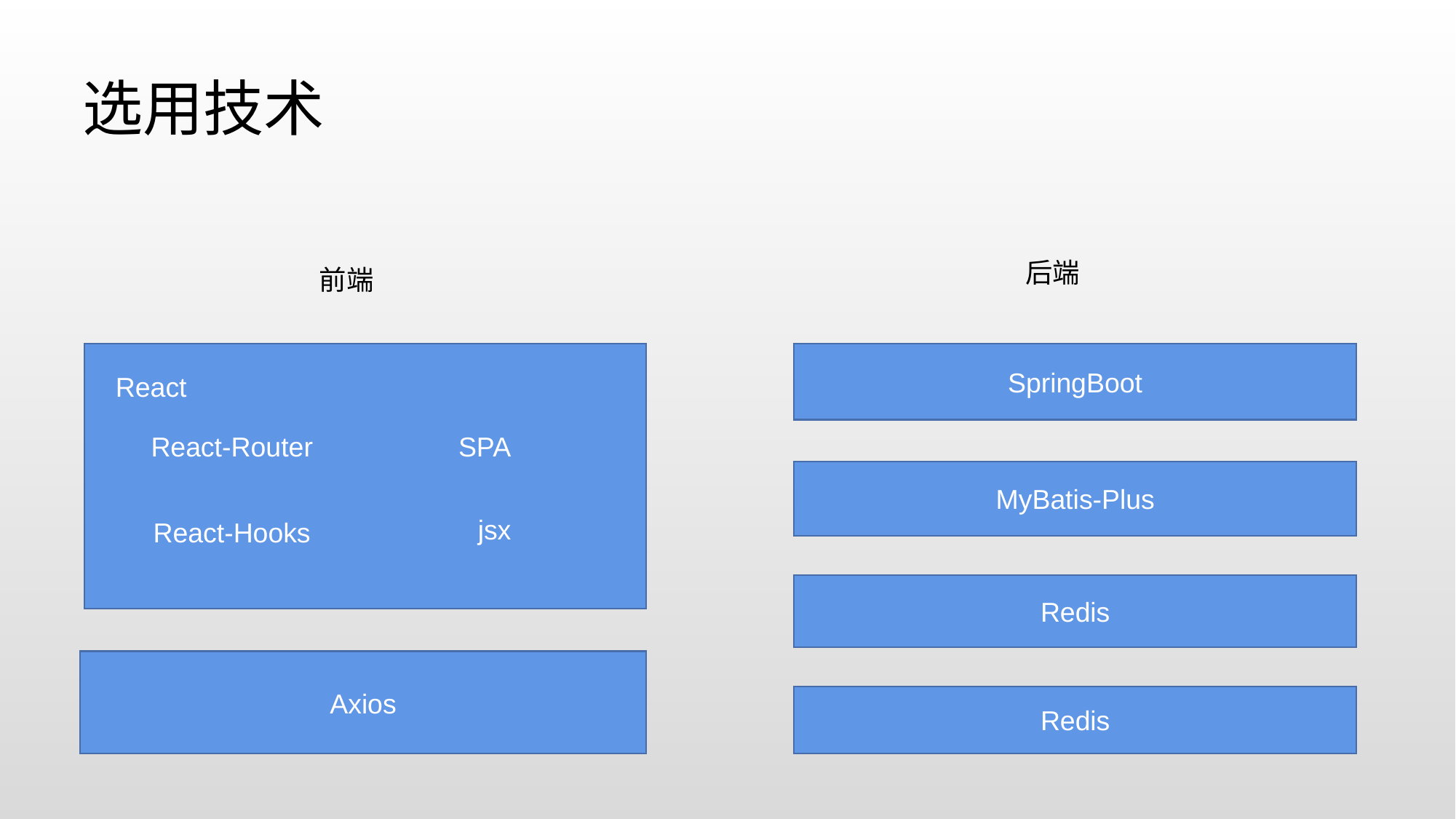

选用技术
后端
前端

SpringBoot
React
React-Router
SPA
MyBatis-Plus
jsx
React-Hooks
Redis
Axios
Redis